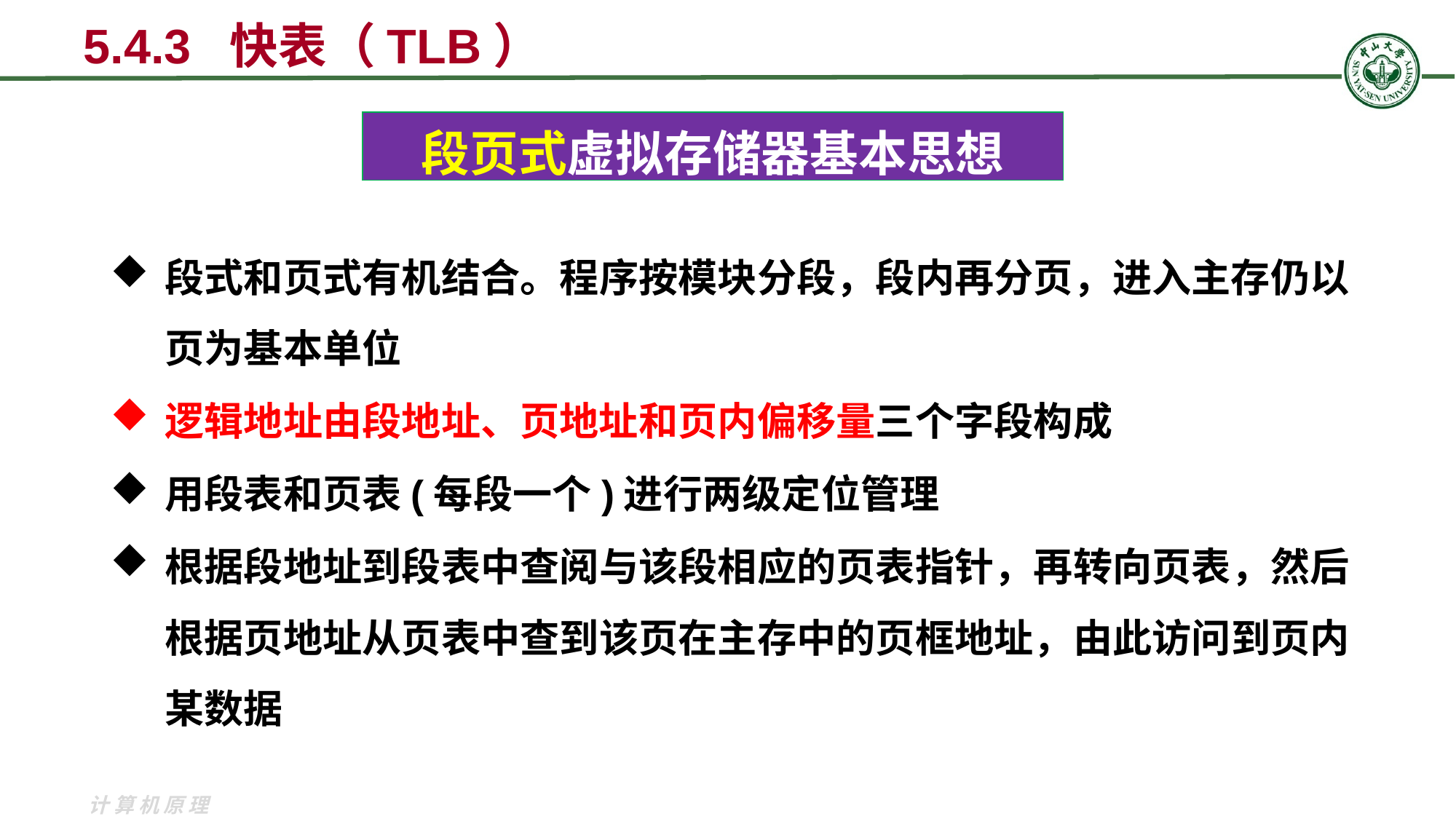

5.4.3  快表（TLB）
段页式虚拟存储器基本思想
段式和页式有机结合。程序按模块分段，段内再分页，进入主存仍以页为基本单位
逻辑地址由段地址、页地址和页内偏移量三个字段构成
用段表和页表(每段一个)进行两级定位管理
根据段地址到段表中查阅与该段相应的页表指针，再转向页表，然后根据页地址从页表中查到该页在主存中的页框地址，由此访问到页内某数据